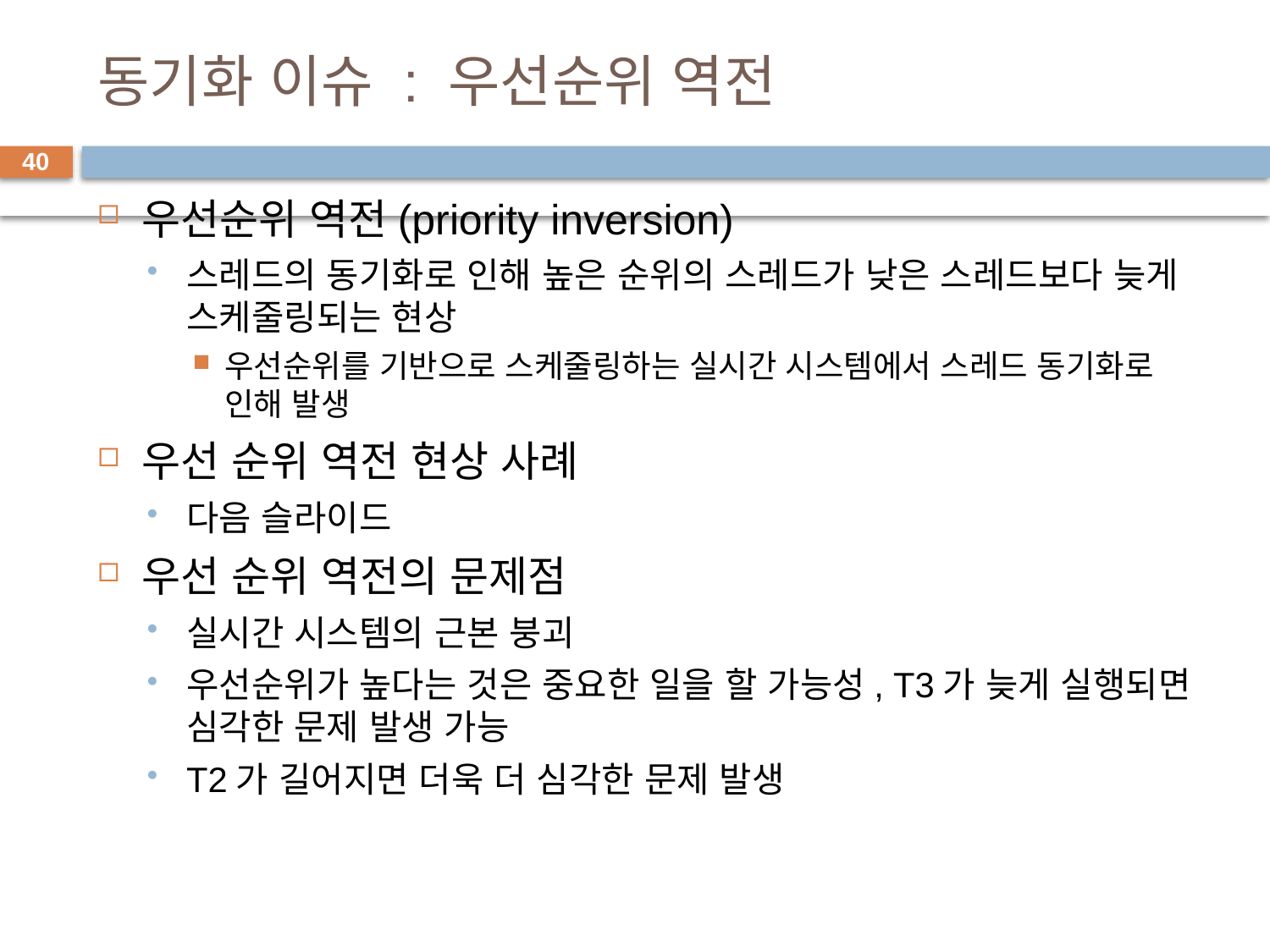

# 동기화 이슈 : 우선순위 역전
40
우선순위 역전(priority inversion)
스레드의 동기화로 인해 높은 순위의 스레드가 낮은 스레드보다 늦게 스케줄링되는 현상
우선순위를 기반으로 스케줄링하는 실시간 시스템에서 스레드 동기화로 인해 발생
우선 순위 역전 현상 사례
다음 슬라이드
우선 순위 역전의 문제점
실시간 시스템의 근본 붕괴
우선순위가 높다는 것은 중요한 일을 할 가능성, T3가 늦게 실행되면 심각한 문제 발생 가능
T2가 길어지면 더욱 더 심각한 문제 발생